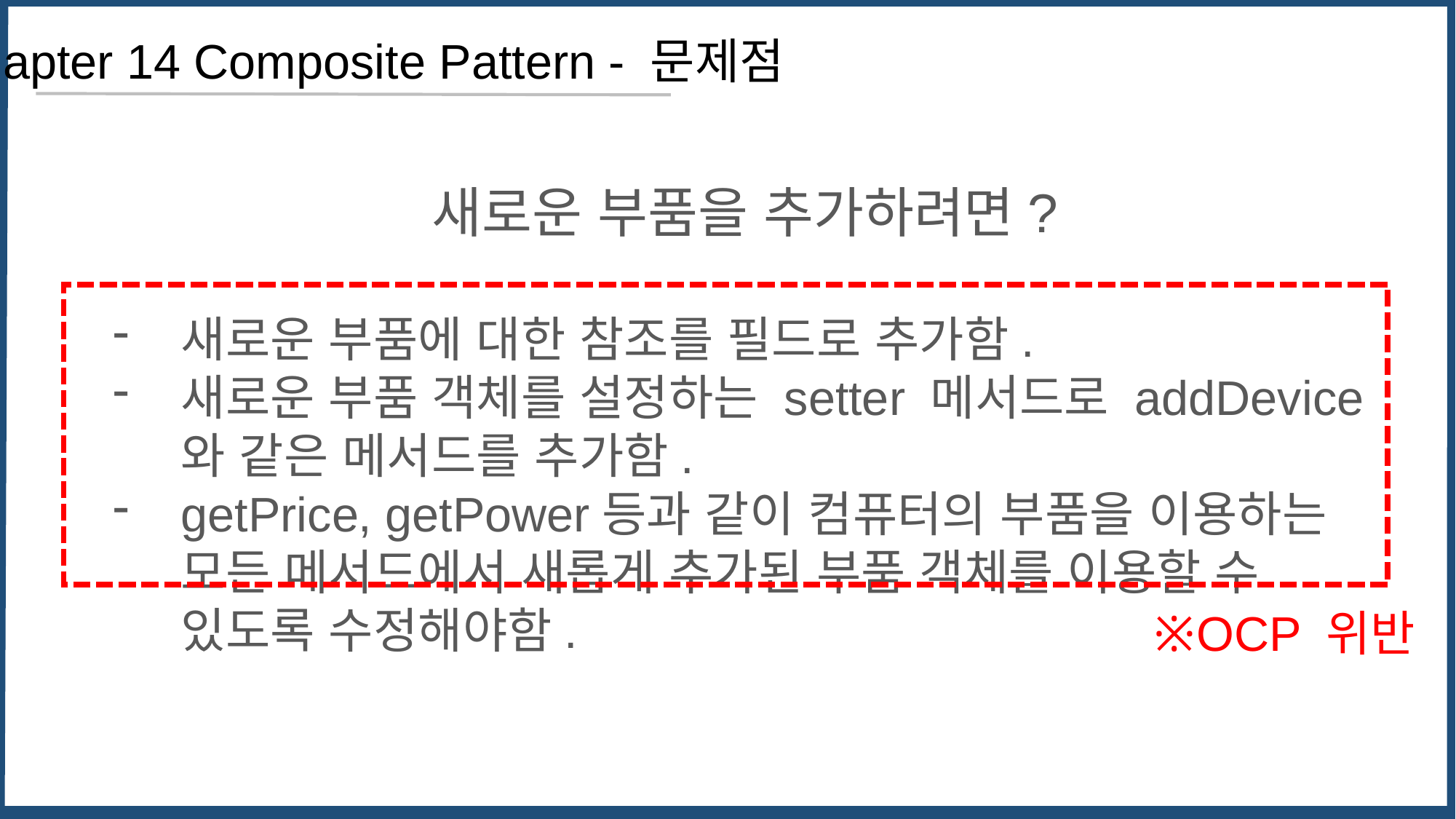

Chapter 14 Composite Pattern - 문제점
새로운 부품을 추가하려면?

새로운 부품에 대한 참조를 필드로 추가함.
새로운 부품 객체를 설정하는 setter 메서드로 addDevice와 같은 메서드를 추가함.
getPrice, getPower등과 같이 컴퓨터의 부품을 이용하는 모든 메서드에서 새롭게 추가된 부품 객체를 이용할 수 있도록 수정해야함.

※ OCP 위반